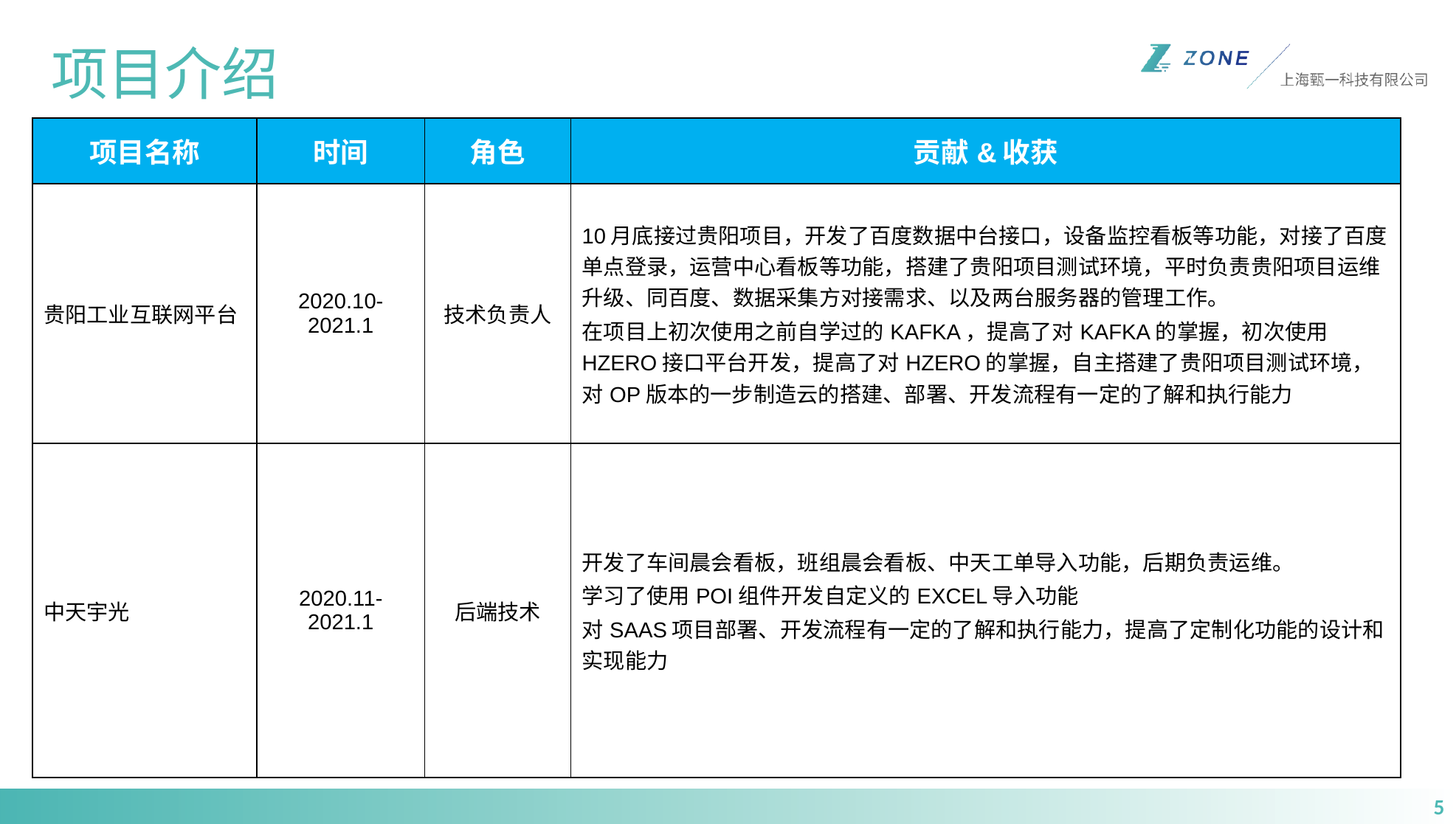

# 项目介绍

| 项目名称 | 时间 | 角色 | 贡献&收获 |
| --- | --- | --- | --- |
| 贵阳工业互联网平台 | 2020.10-2021.1 | 技术负责人 | 10月底接过贵阳项目，开发了百度数据中台接口，设备监控看板等功能，对接了百度单点登录，运营中心看板等功能，搭建了贵阳项目测试环境，平时负责贵阳项目运维升级、同百度、数据采集方对接需求、以及两台服务器的管理工作。 在项目上初次使用之前自学过的KAFKA，提高了对KAFKA的掌握，初次使用HZERO接口平台开发，提高了对HZERO的掌握，自主搭建了贵阳项目测试环境，对OP版本的一步制造云的搭建、部署、开发流程有一定的了解和执行能力 |
| 中天宇光 | 2020.11-2021.1 | 后端技术 | 开发了车间晨会看板，班组晨会看板、中天工单导入功能，后期负责运维。 学习了使用POI组件开发自定义的EXCEL导入功能 对SAAS项目部署、开发流程有一定的了解和执行能力，提高了定制化功能的设计和实现能力 |
5